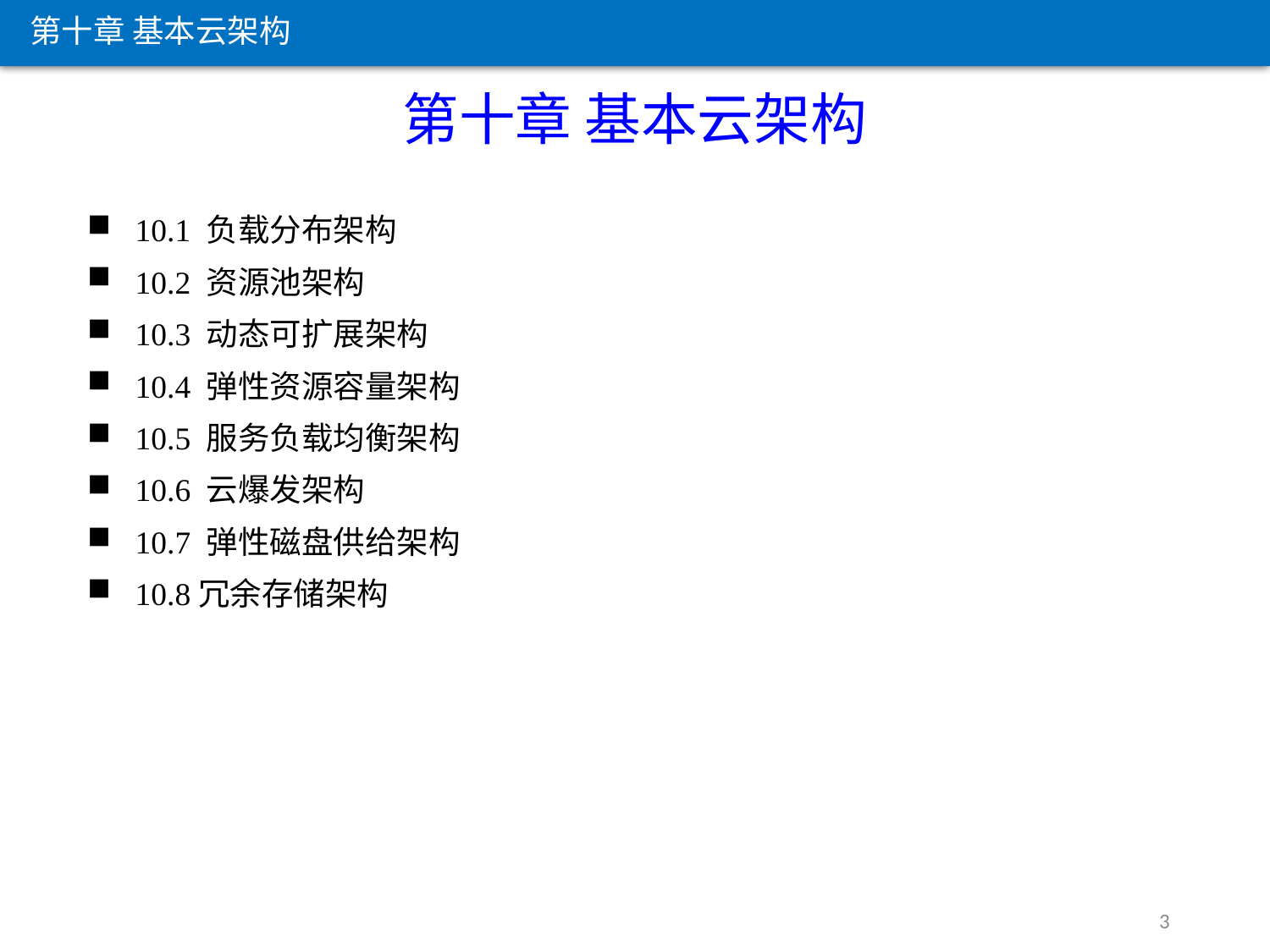

第十章 基本云架构
第十章 基本云架构
10.1 负载分布架构
10.2 资源池架构
10.3 动态可扩展架构
10.4 弹性资源容量架构
10.5 服务负载均衡架构
10.6 云爆发架构
10.7 弹性磁盘供给架构
10.8冗余存储架构
3